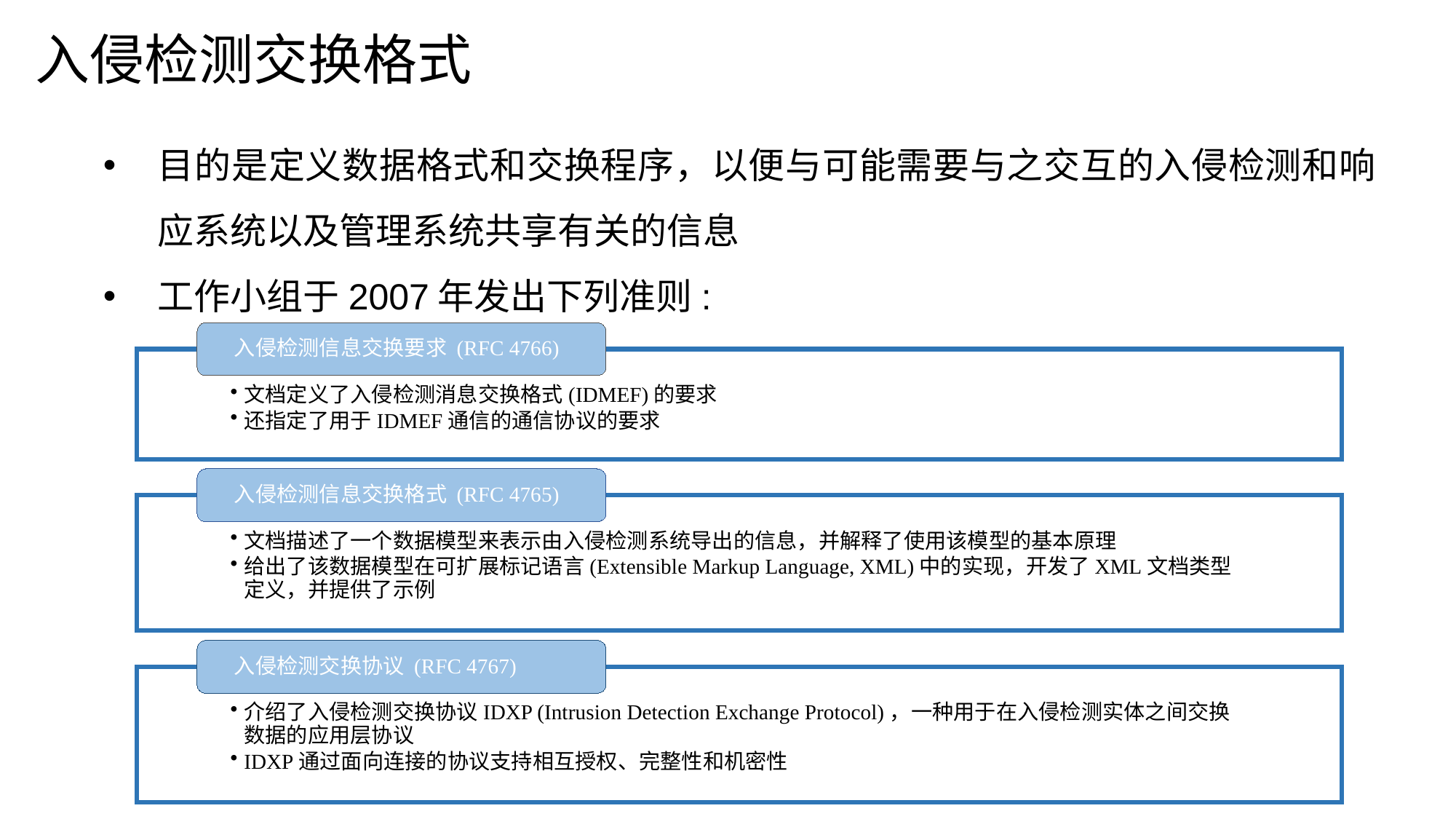

入侵检测交换格式
目的是定义数据格式和交换程序，以便与可能需要与之交互的入侵检测和响应系统以及管理系统共享有关的信息
工作小组于2007年发出下列准则:
文档定义了入侵检测消息交换格式(IDMEF)的要求
还指定了用于IDMEF通信的通信协议的要求
入侵检测信息交换要求 (RFC 4766)
文档描述了一个数据模型来表示由入侵检测系统导出的信息，并解释了使用该模型的基本原理
给出了该数据模型在可扩展标记语言(Extensible Markup Language, XML)中的实现，开发了XML文档类型定义，并提供了示例
入侵检测信息交换格式 (RFC 4765)
介绍了入侵检测交换协议IDXP (Intrusion Detection Exchange Protocol)，一种用于在入侵检测实体之间交换数据的应用层协议
IDXP通过面向连接的协议支持相互授权、完整性和机密性
入侵检测交换协议 (RFC 4767)